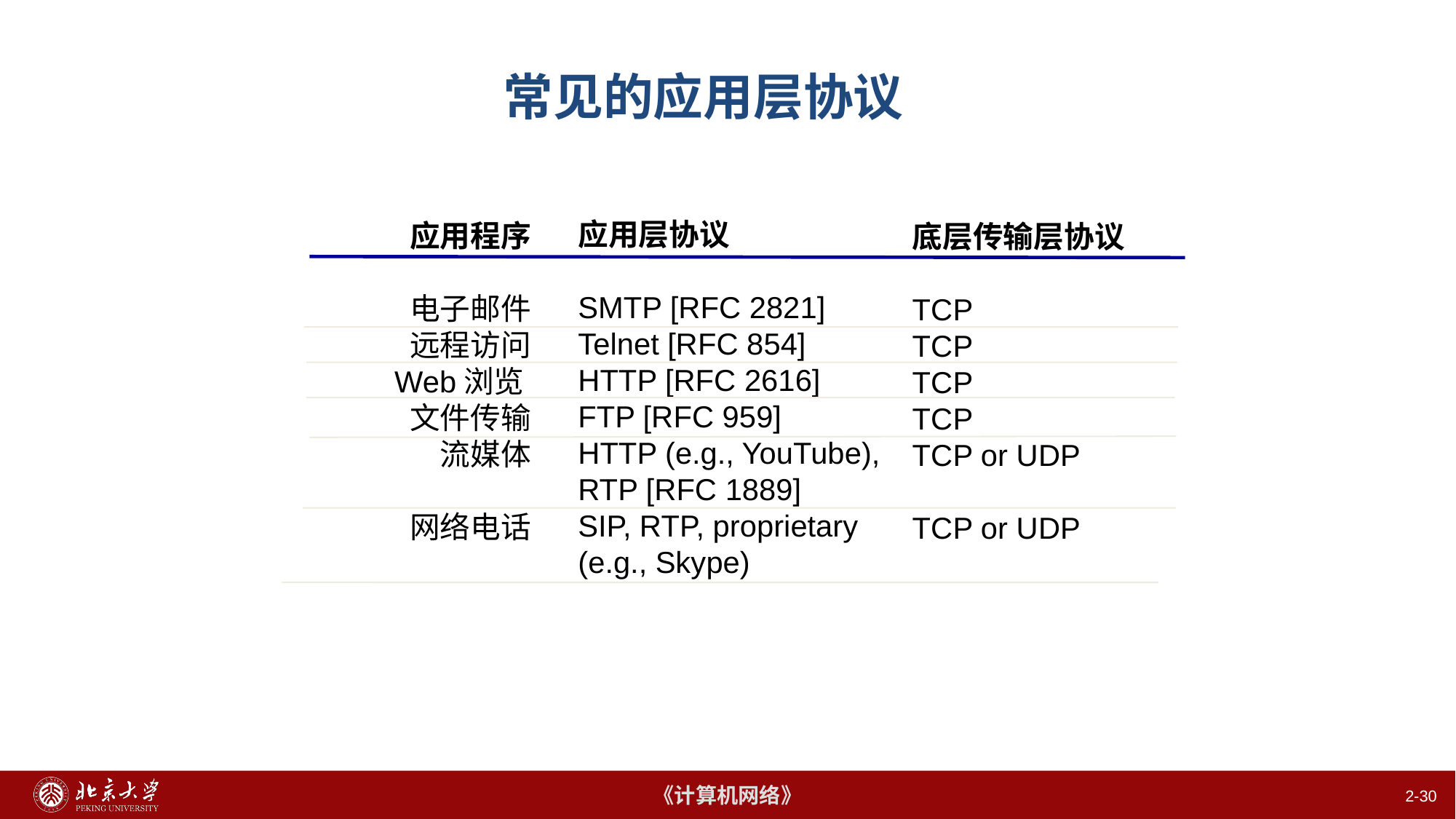

# 常见的应用层协议

应用层协议

SMTP [RFC 2821]
Telnet [RFC 854]
HTTP [RFC 2616]
FTP [RFC 959]
HTTP (e.g., YouTube),
RTP [RFC 1889]
SIP, RTP, proprietary
(e.g., Skype)

底层传输层协议

TCP
TCP
TCP
TCP
TCP or UDP

TCP or UDP
应用程序

电子邮件
远程访问
Web浏览
文件传输
流媒体

网络电话

2-30